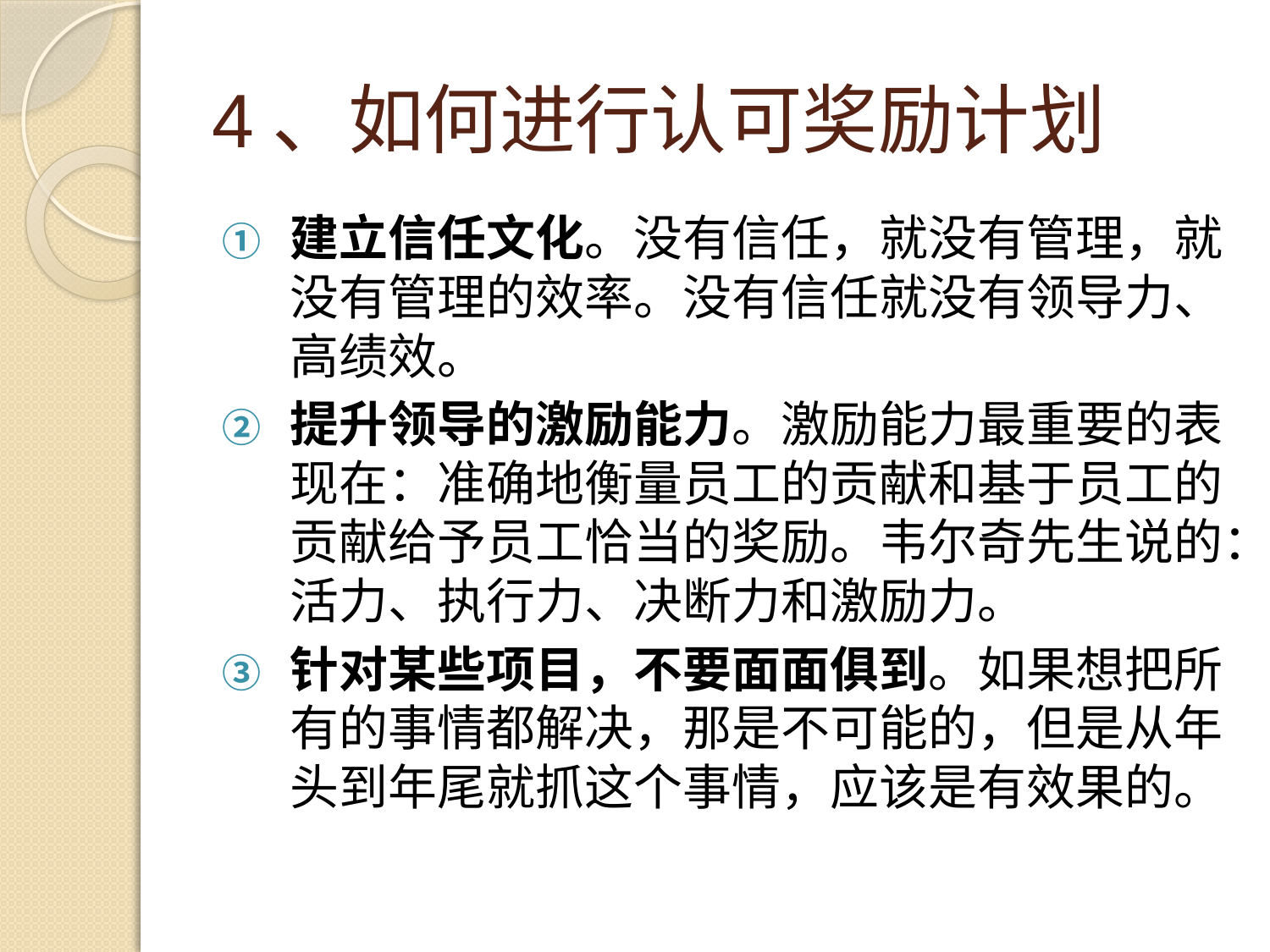

# 4、如何进行认可奖励计划
建立信任文化。没有信任，就没有管理，就没有管理的效率。没有信任就没有领导力、高绩效。
提升领导的激励能力。激励能力最重要的表现在：准确地衡量员工的贡献和基于员工的贡献给予员工恰当的奖励。韦尔奇先生说的：活力、执行力、决断力和激励力。
针对某些项目，不要面面俱到。如果想把所有的事情都解决，那是不可能的，但是从年头到年尾就抓这个事情，应该是有效果的。

50